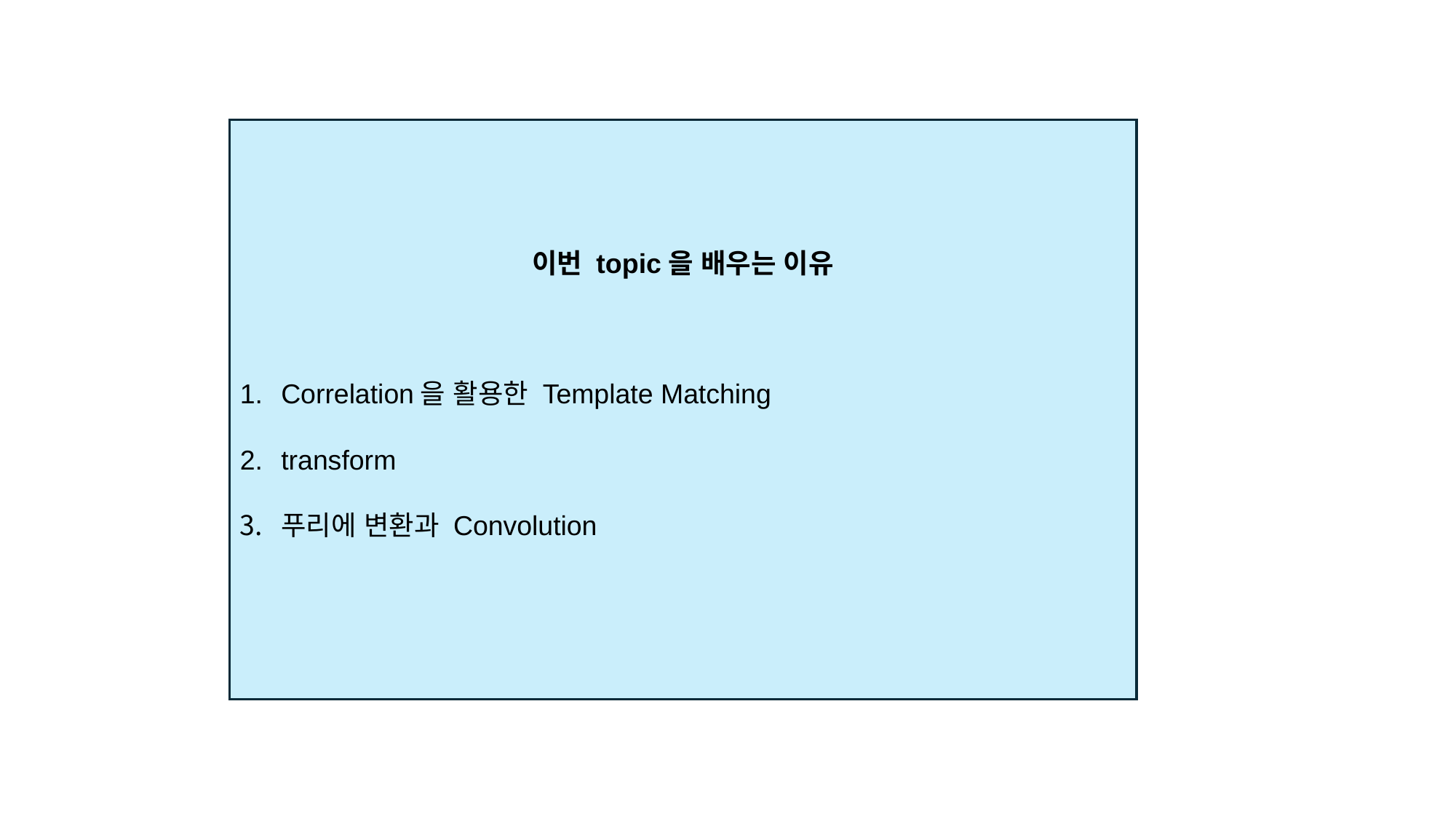

이번 topic을 배우는 이유

Correlation을 활용한 Template Matching

transform

푸리에 변환과 Convolution